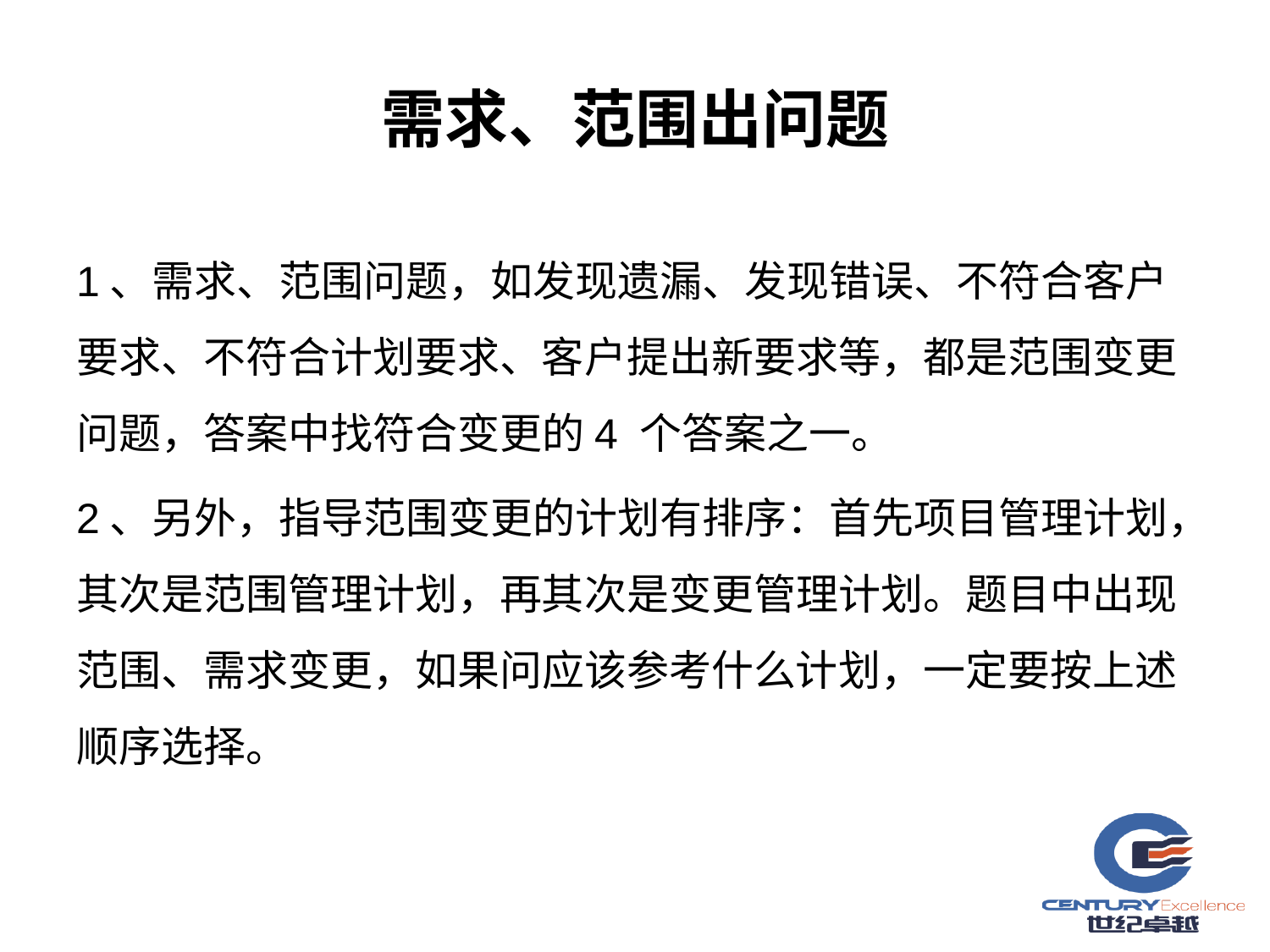

# 需求、范围出问题
1、需求、范围问题，如发现遗漏、发现错误、不符合客户要求、不符合计划要求、客户提出新要求等，都是范围变更问题，答案中找符合变更的4 个答案之一。
2、另外，指导范围变更的计划有排序：首先项目管理计划，其次是范围管理计划，再其次是变更管理计划。题目中出现范围、需求变更，如果问应该参考什么计划，一定要按上述顺序选择。